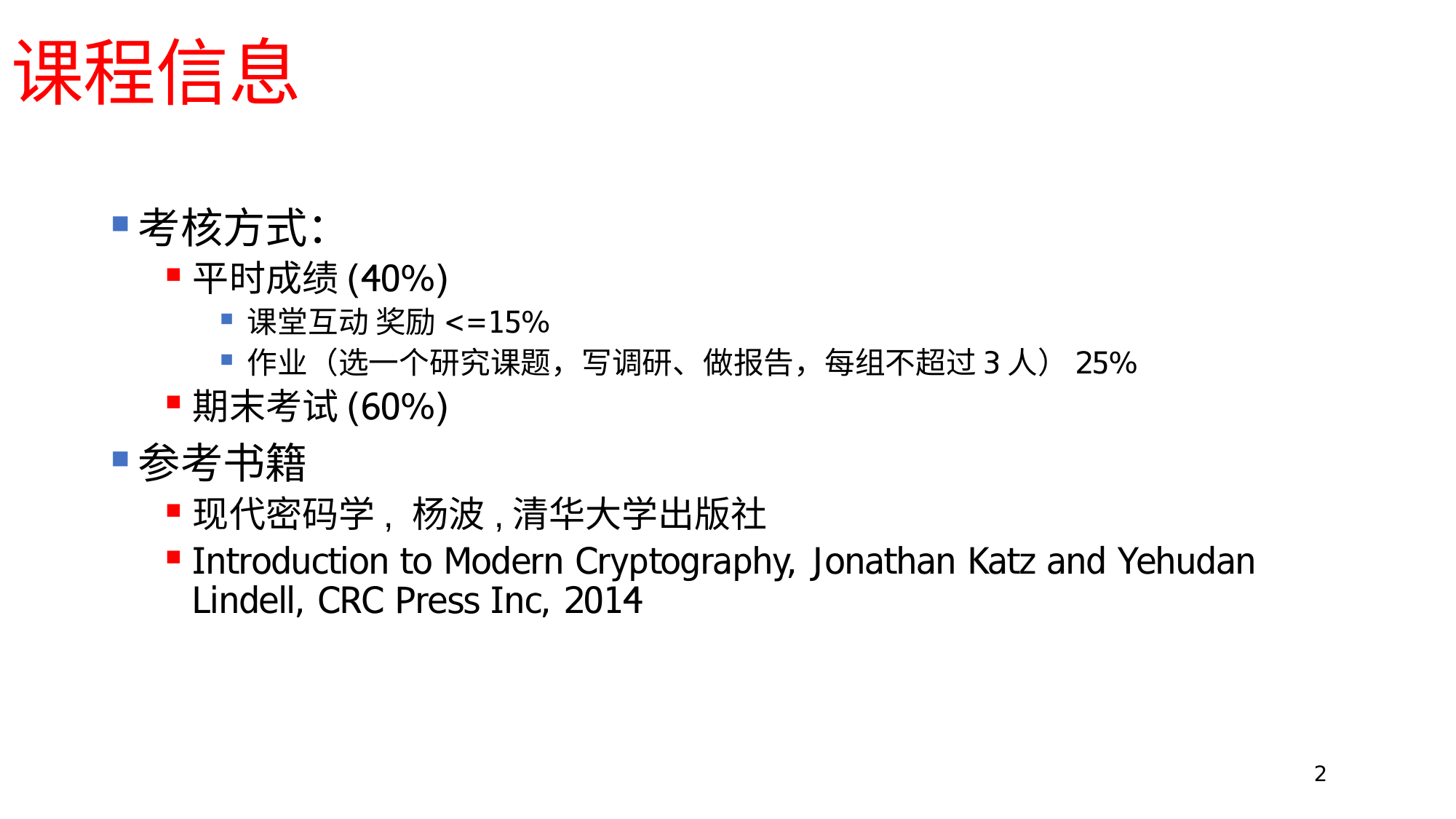

# 课程信息
考核方式：
平时成绩(40%)
课堂互动 奖励<=15%
作业（选一个研究课题，写调研、做报告，每组不超过3人）25%
期末考试(60%)
参考书籍
现代密码学, 杨波,清华大学出版社
Introduction to Modern Cryptography, Jonathan Katz and Yehudan Lindell, CRC Press Inc, 2014

2